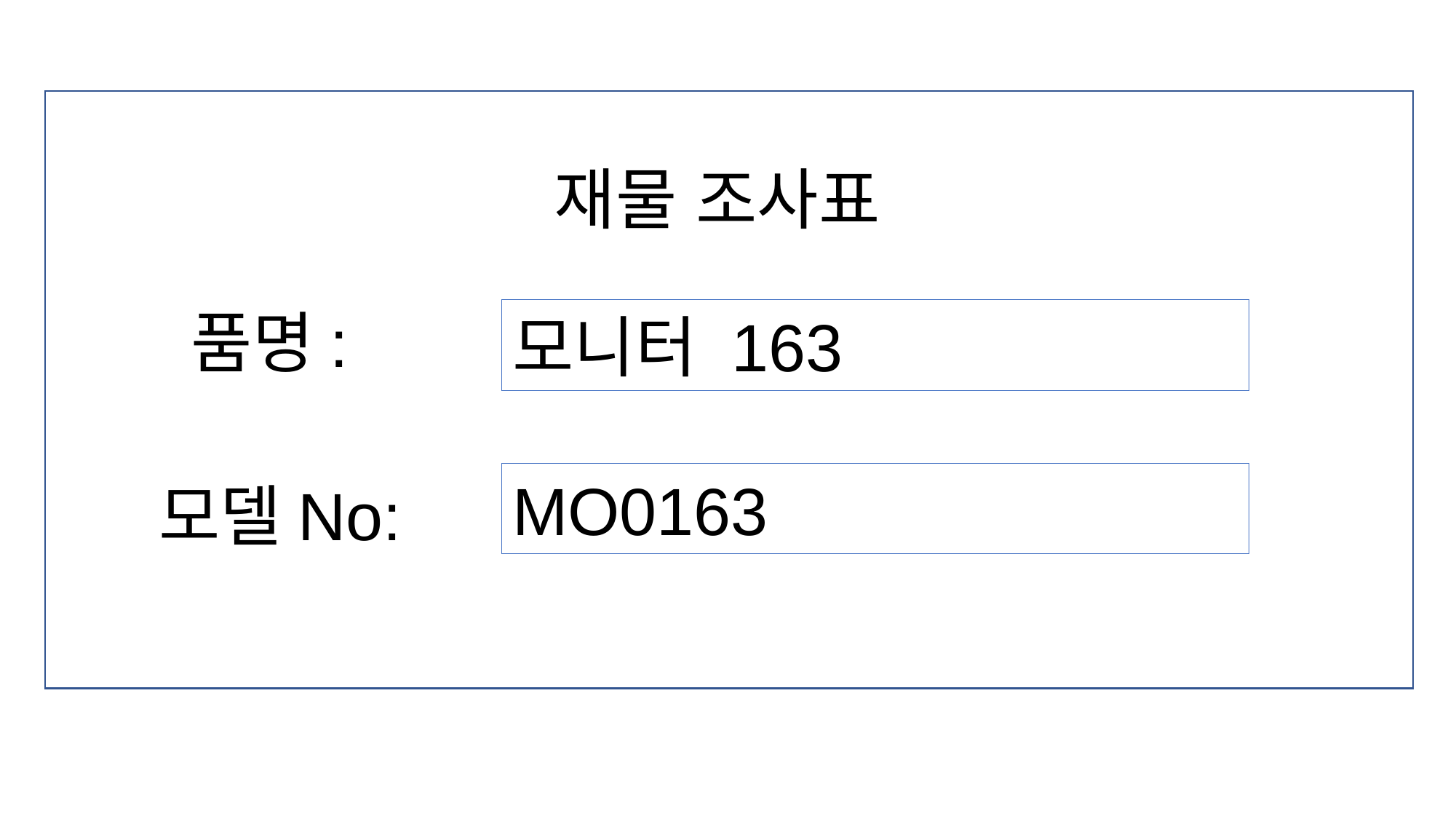

재물 조사표
품명:
모니터 163
MO0163
모델No: